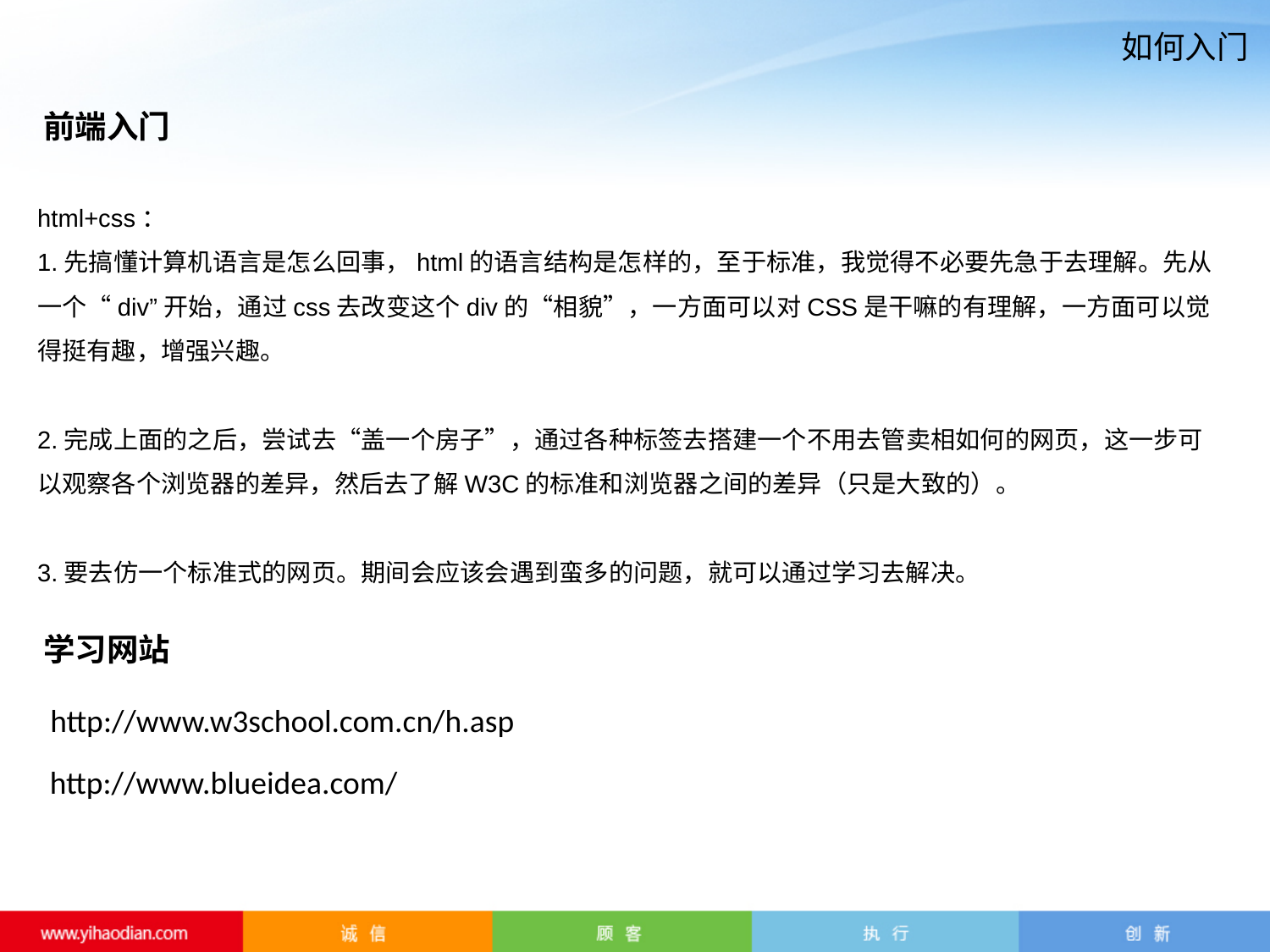

如何入门
# 前端入门
html+css：
1.先搞懂计算机语言是怎么回事，html的语言结构是怎样的，至于标准，我觉得不必要先急于去理解。先从一个“div”开始，通过css去改变这个div的“相貌”，一方面可以对CSS是干嘛的有理解，一方面可以觉得挺有趣，增强兴趣。
2.完成上面的之后，尝试去“盖一个房子”，通过各种标签去搭建一个不用去管卖相如何的网页，这一步可以观察各个浏览器的差异，然后去了解W3C的标准和浏览器之间的差异（只是大致的）。
3.要去仿一个标准式的网页。期间会应该会遇到蛮多的问题，就可以通过学习去解决。
学习网站
http://www.w3school.com.cn/h.asp
http://www.blueidea.com/